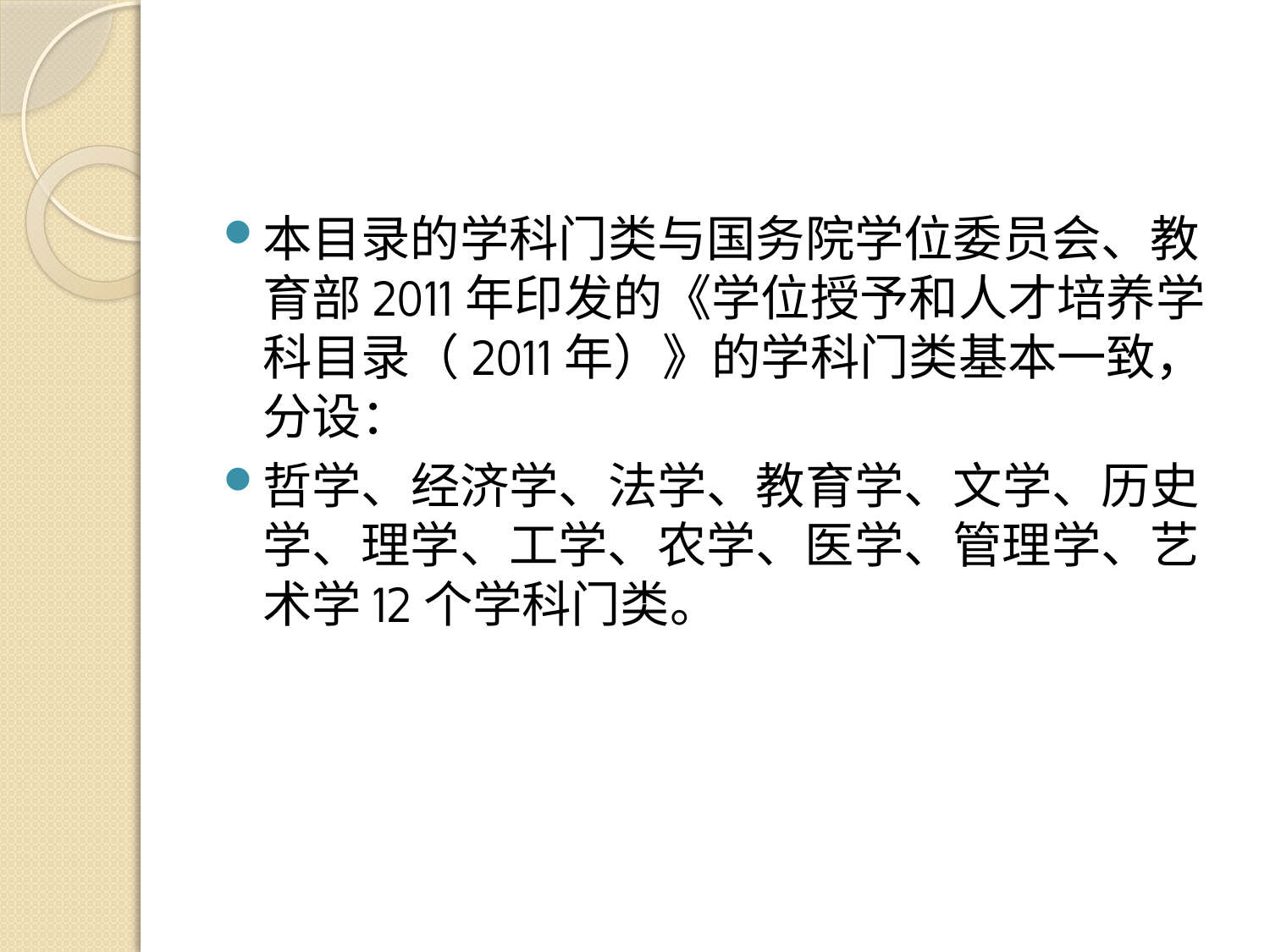

#
本目录的学科门类与国务院学位委员会、教育部2011年印发的《学位授予和人才培养学科目录（2011年）》的学科门类基本一致，分设：
哲学、经济学、法学、教育学、文学、历史学、理学、工学、农学、医学、管理学、艺术学12个学科门类。